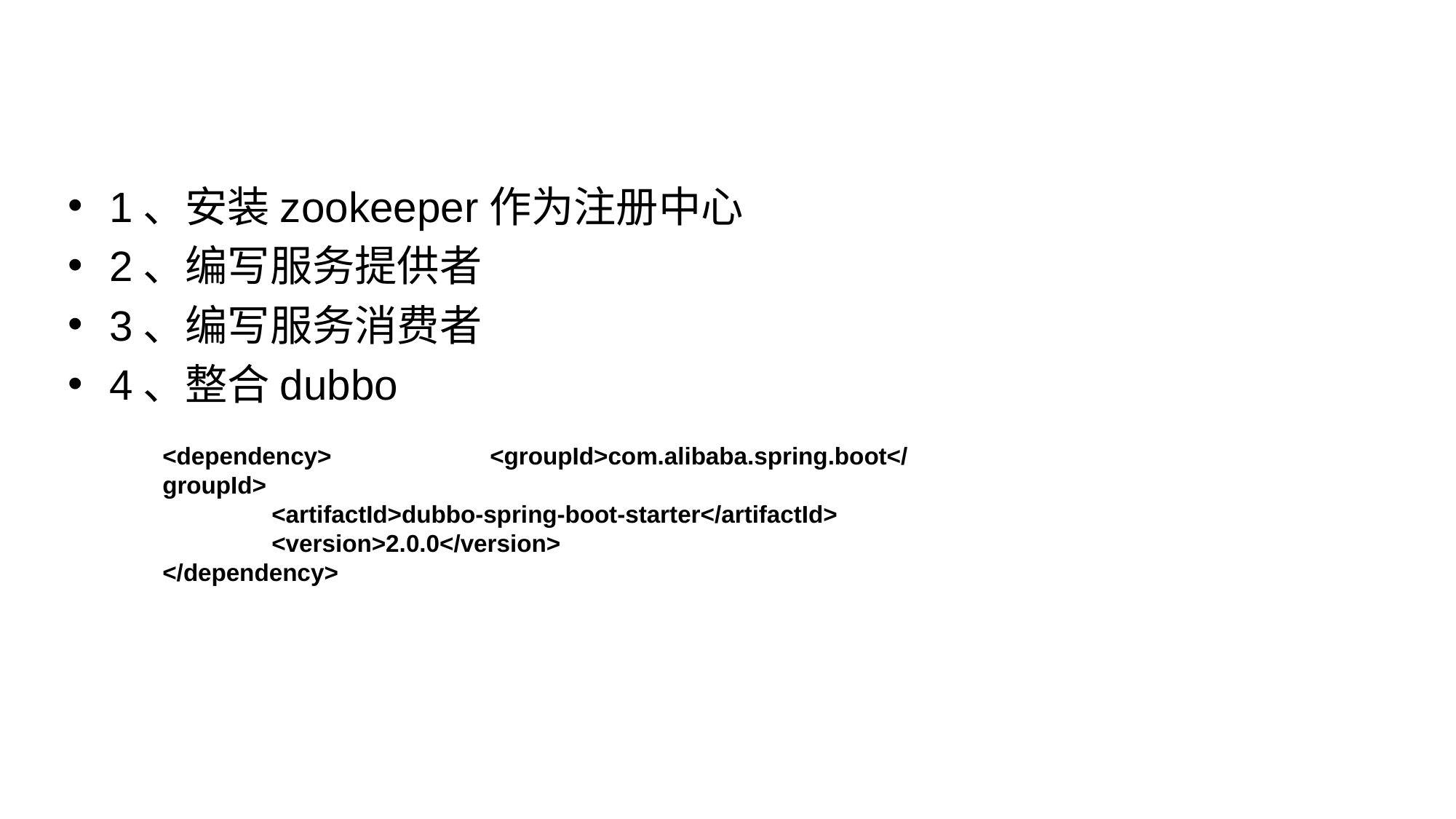

1、安装zookeeper作为注册中心
2、编写服务提供者
3、编写服务消费者
4、整合dubbo

<dependency>		<groupId>com.alibaba.spring.boot</groupId>
	<artifactId>dubbo-spring-boot-starter</artifactId>
	<version>2.0.0</version>
</dependency>